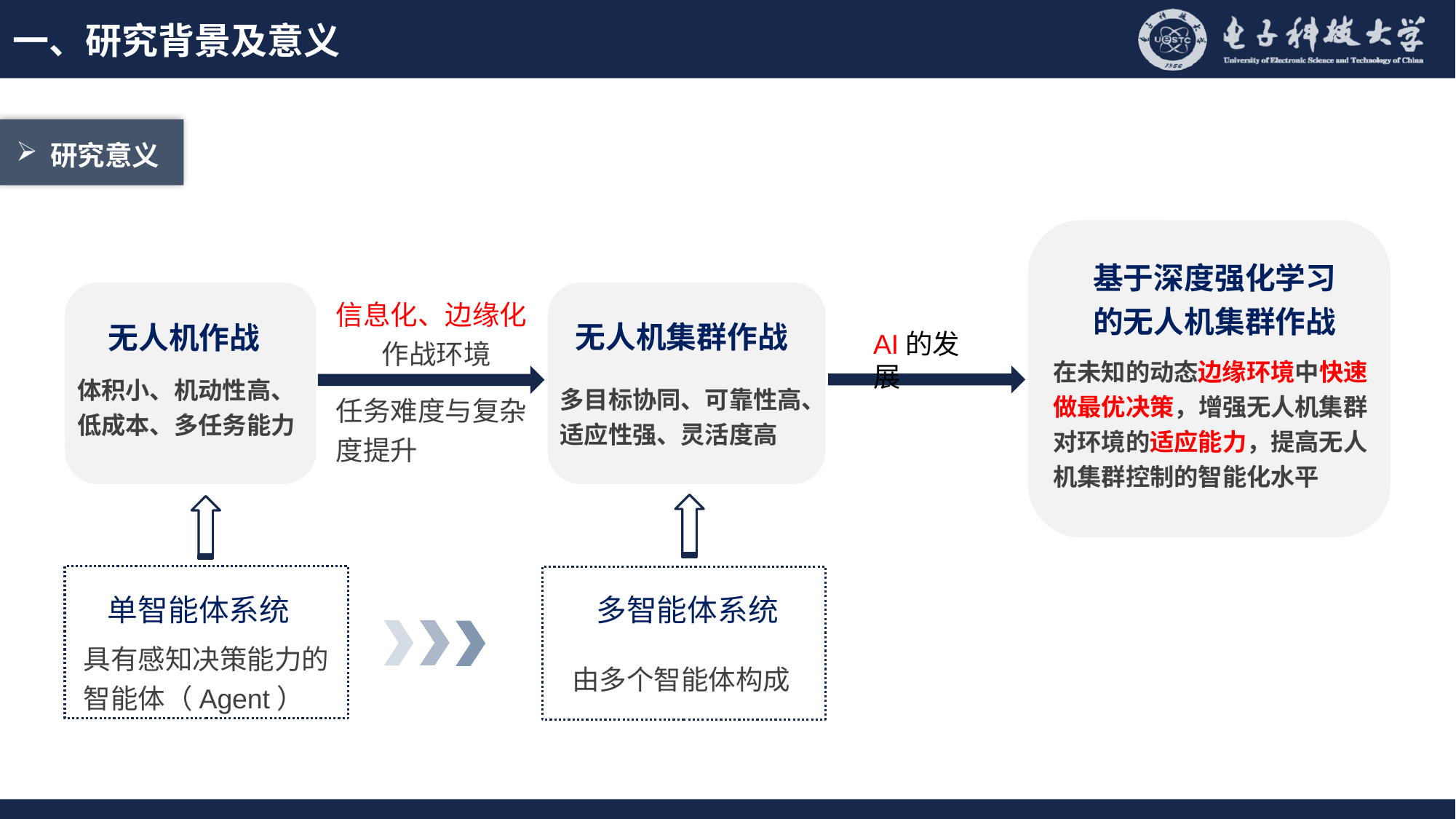

一、研究背景及意义

研究意义

基于深度强化学习的无人机集群作战
在未知的动态边缘环境中快速做最优决策，增强无人机集群对环境的适应能力，提高无人机集群控制的智能化水平

无人机作战
体积小、机动性高、低成本、多任务能力

无人机集群作战
多目标协同、可靠性高、适应性强、灵活度高
信息化、边缘化
作战环境

任务难度与复杂度提升
AI的发展

单智能体系统
具有感知决策能力的智能体（Agent）

多智能体系统
由多个智能体构成